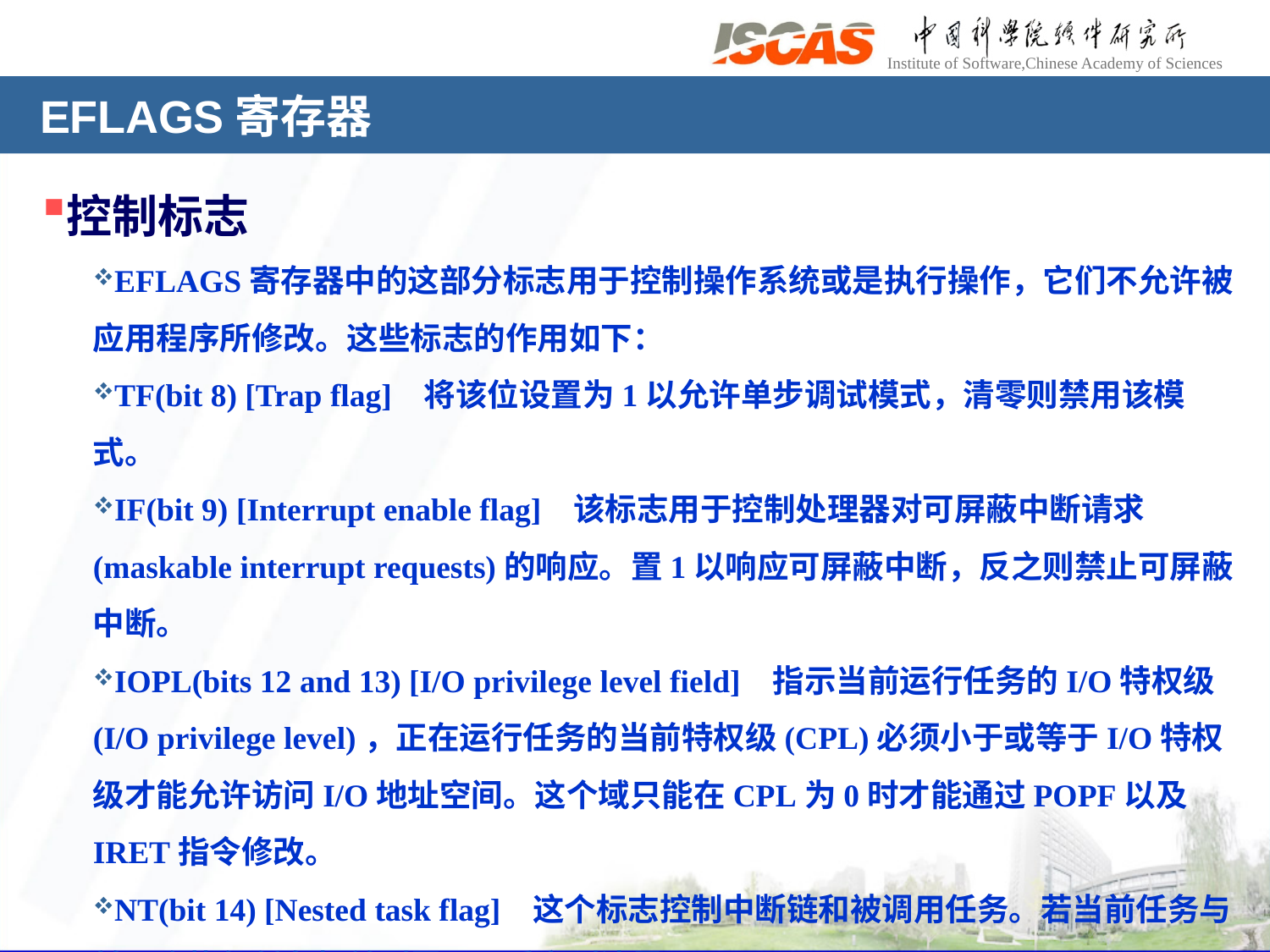

# EFLAGS寄存器
控制标志
EFLAGS寄存器中的这部分标志用于控制操作系统或是执行操作，它们不允许被应用程序所修改。这些标志的作用如下：
TF(bit 8) [Trap flag]   将该位设置为1以允许单步调试模式，清零则禁用该模式。
IF(bit 9) [Interrupt enable flag]   该标志用于控制处理器对可屏蔽中断请求(maskable interrupt requests)的响应。置1以响应可屏蔽中断，反之则禁止可屏蔽中断。
IOPL(bits 12 and 13) [I/O privilege level field]   指示当前运行任务的I/O特权级(I/O privilege level)，正在运行任务的当前特权级(CPL)必须小于或等于I/O特权级才能允许访问I/O地址空间。这个域只能在CPL为0时才能通过POPF以及IRET指令修改。
NT(bit 14) [Nested task flag]   这个标志控制中断链和被调用任务。若当前任务与前一个执行任务相关则置1，反之则清零。